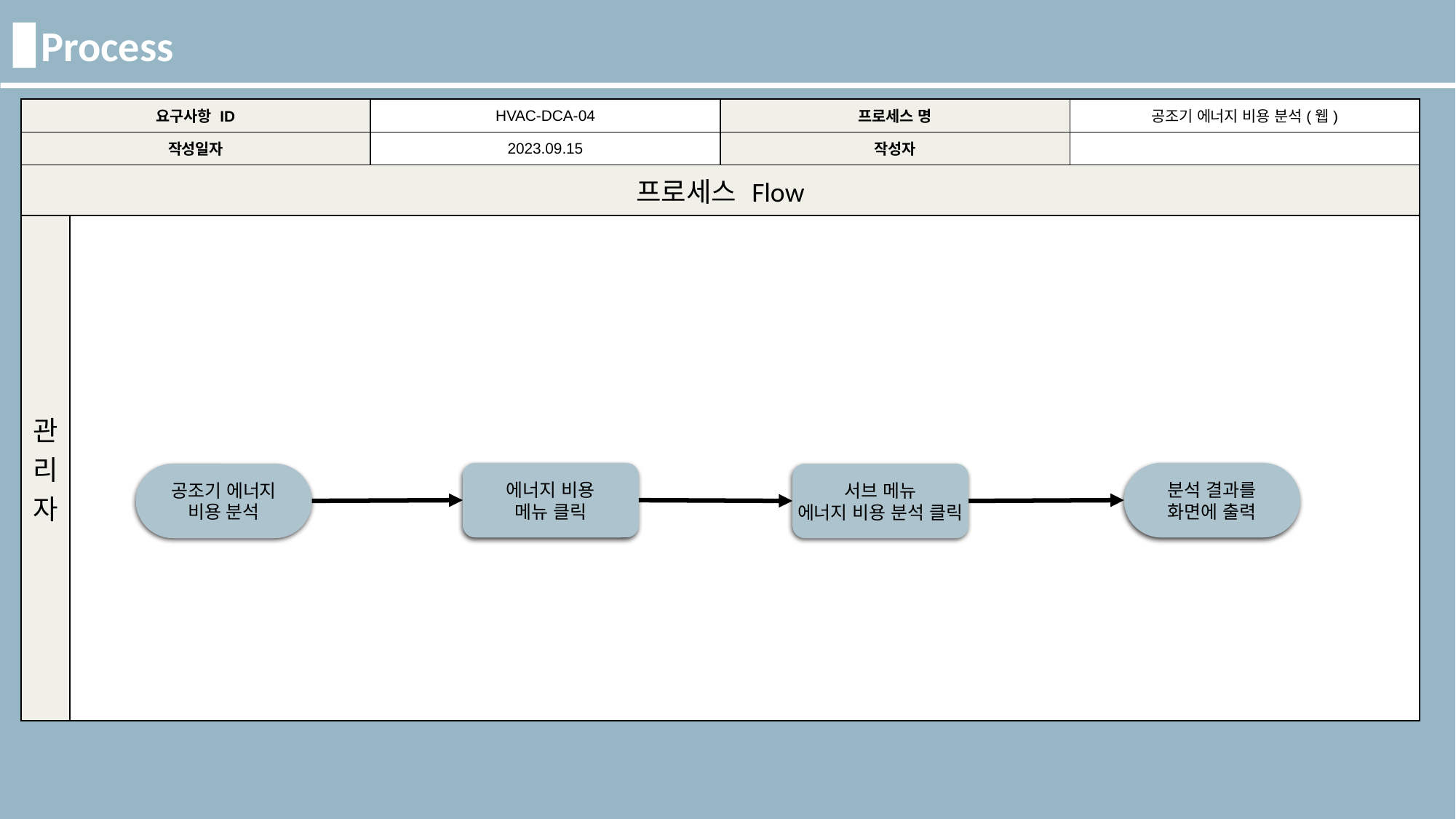

Process

| 요구사항 ID |  | HVAC-DCA-04 | 프로세스 명 | 공조기 에너지 비용 분석(웹) |
| --- | --- | --- | --- | --- |
| 작성일자 |  | 2023.09.15 | 작성자 |  |
| 프로세스 Flow |  |  |  |  |
| 관리자 |  |  |  |  |
에너지 비용
메뉴 클릭
분석 결과를
화면에 출력
공조기 에너지
비용 분석
서브 메뉴
에너지 비용 분석 클릭